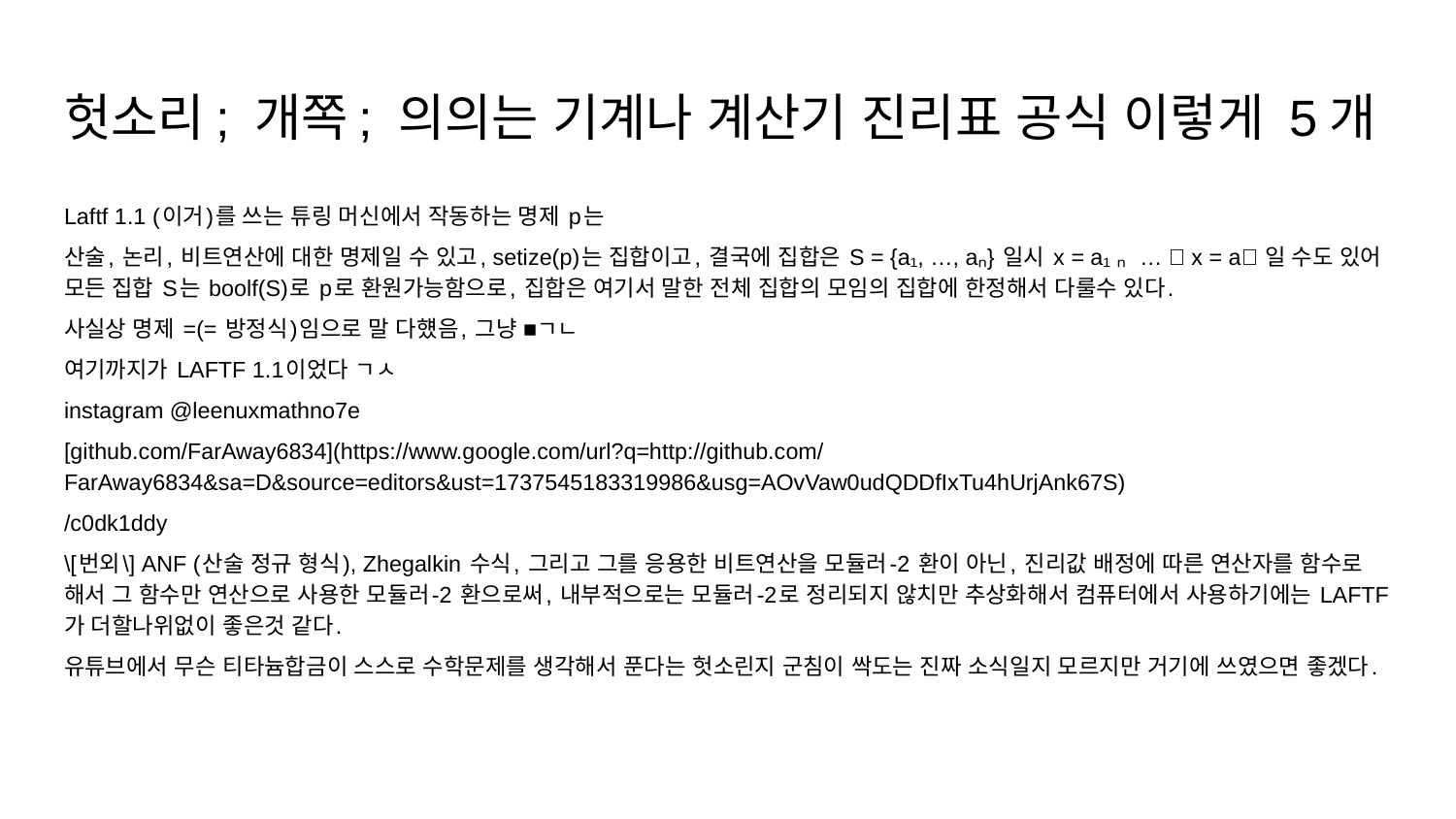

# 헛소리; 개쪽; 의의는 기계나 계산기 진리표 공식 이렇게 5개
Laftf 1.1 (이거)를 쓰는 튜링 머신에서 작동하는 명제 p는
산술, 논리, 비트연산에 대한 명제일 수 있고, setize(p)는 집합이고, 결국에 집합은 S = {a₁, …, aₙ} 일시 x = a₁ ∨ … ∨ x = aₙ  일 수도 있어 모든 집합 S는 boolf(S)로 p로 환원가능함으로, 집합은 여기서 말한 전체 집합의 모임의 집합에 한정해서 다룰수 있다.
사실상 명제 =(= 방정식)임으로 말 다헀음, 그냥 ■ㄱㄴ
여기까지가 LAFTF 1.1이었다 ㄱㅅ
instagram @leenuxmathno7e
[github.com/FarAway6834](https://www.google.com/url?q=http://github.com/FarAway6834&sa=D&source=editors&ust=1737545183319986&usg=AOvVaw0udQDDfIxTu4hUrjAnk67S)
/c0dk1ddy
\[번외\] ANF (산술 정규 형식), Zhegalkin 수식, 그리고 그를 응용한 비트연산을 모듈러-2 환이 아닌, 진리값 배정에 따른 연산자를 함수로 해서 그 함수만 연산으로 사용한 모듈러-2 환으로써, 내부적으로는 모듈러-2로 정리되지 않치만 추상화해서 컴퓨터에서 사용하기에는 LAFTF가 더할나위없이 좋은것 같다.
유튜브에서 무슨 티타늄합금이 스스로 수학문제를 생각해서 푼다는 헛소린지 군침이 싹도는 진짜 소식일지 모르지만 거기에 쓰였으면 좋겠다.